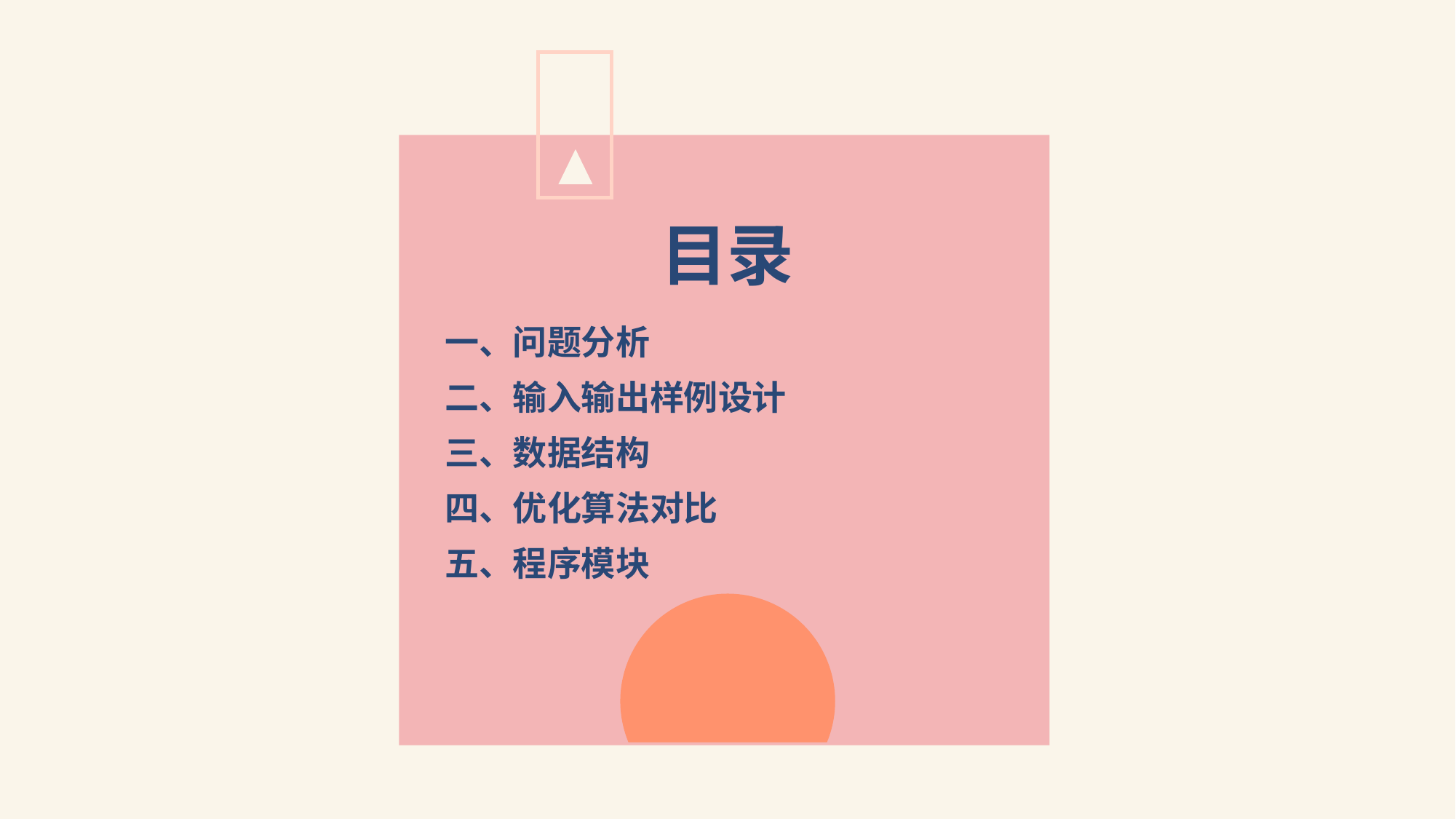

# 目录
一、问题分析
二、输入输出样例设计
三、数据结构
四、优化算法对比
五、程序模块